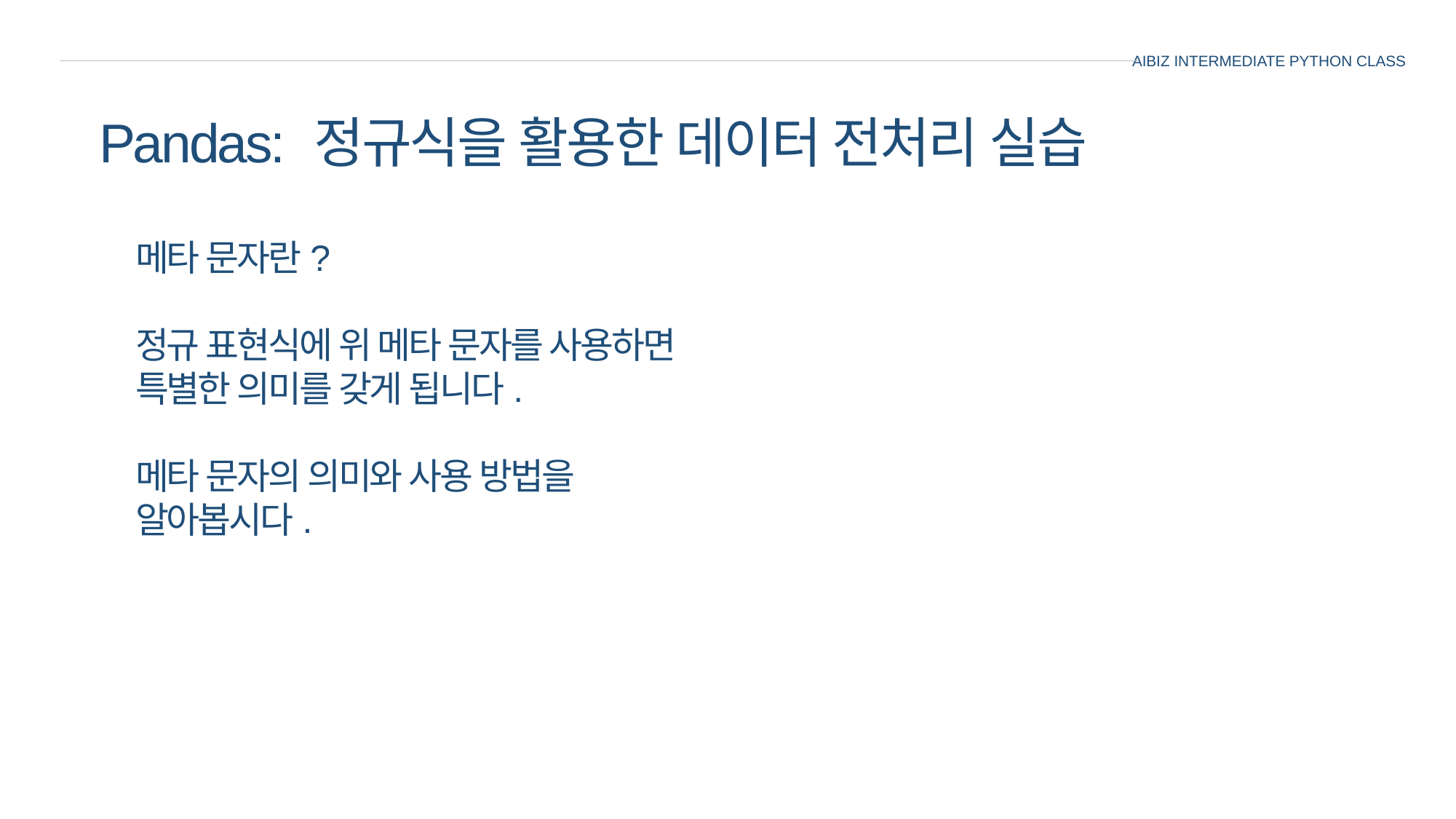

AIBIZ INTERMEDIATE PYTHON CLASS
Pandas: 정규식을 활용한 데이터 전처리 실습

메타 문자란?

정규 표현식에 위 메타 문자를 사용하면 특별한 의미를 갖게 됩니다.

메타 문자의 의미와 사용 방법을
알아봅시다.